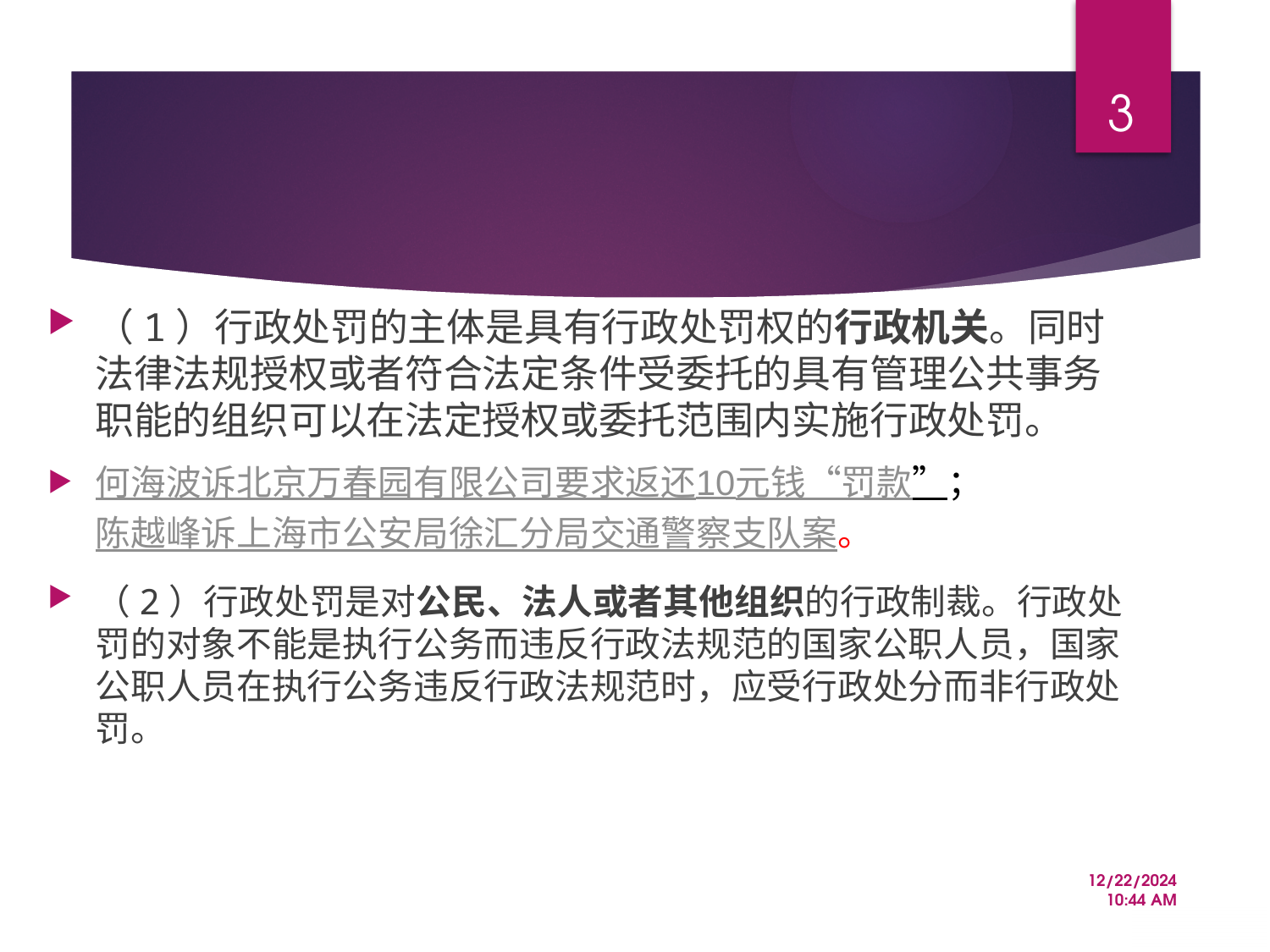

3
#
（1）行政处罚的主体是具有行政处罚权的行政机关。同时法律法规授权或者符合法定条件受委托的具有管理公共事务职能的组织可以在法定授权或委托范围内实施行政处罚。
何海波诉北京万春园有限公司要求返还10元钱“罚款”；陈越峰诉上海市公安局徐汇分局交通警察支队案。
（2）行政处罚是对公民、法人或者其他组织的行政制裁。行政处罚的对象不能是执行公务而违反行政法规范的国家公职人员，国家公职人员在执行公务违反行政法规范时，应受行政处分而非行政处罚。

12/22/2024 10:44 AM